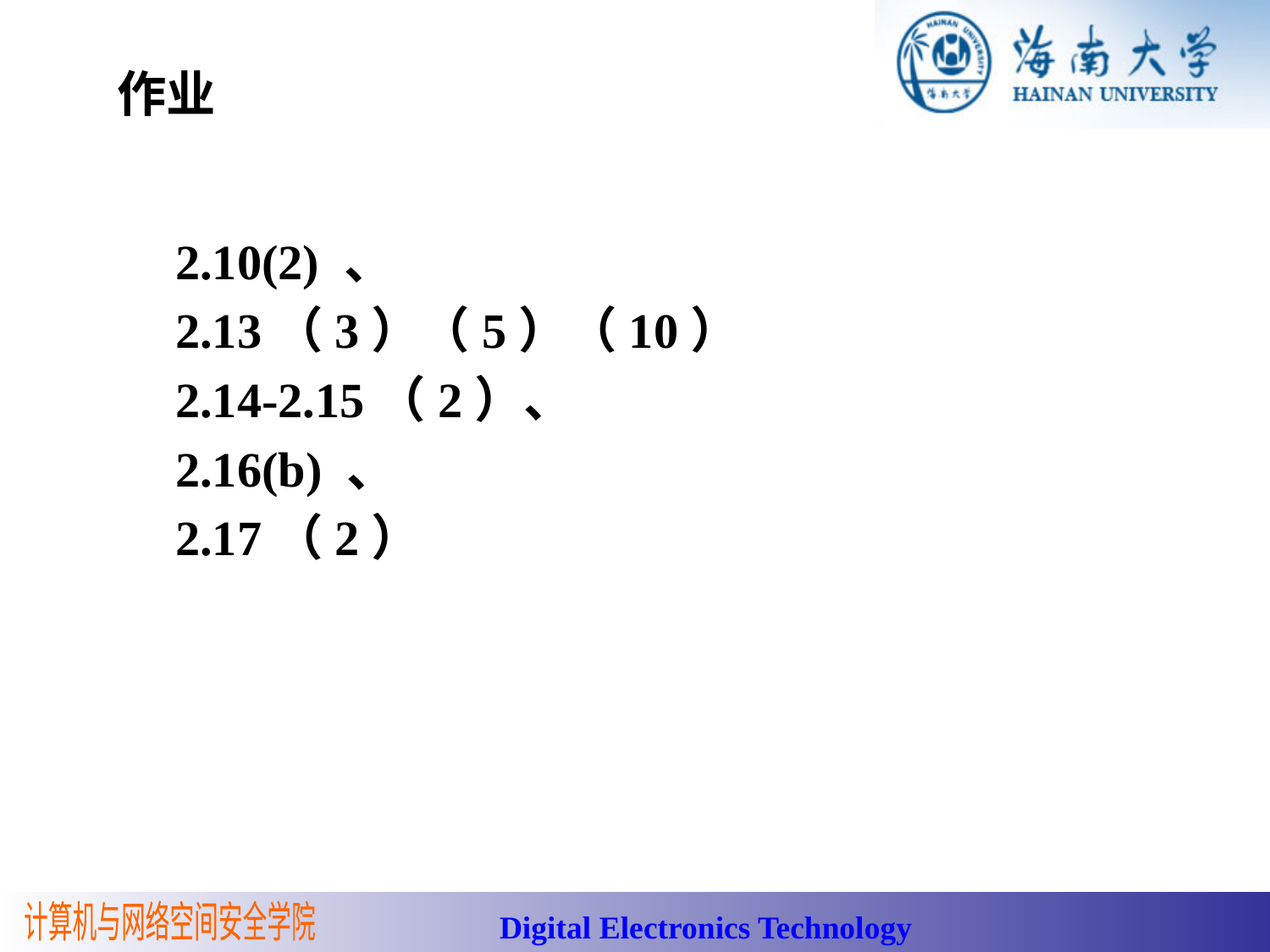

# 作业

2.10(2) 、
2.13（3）（5）（10）
2.14-2.15（2）、
2.16(b) 、
2.17（2）